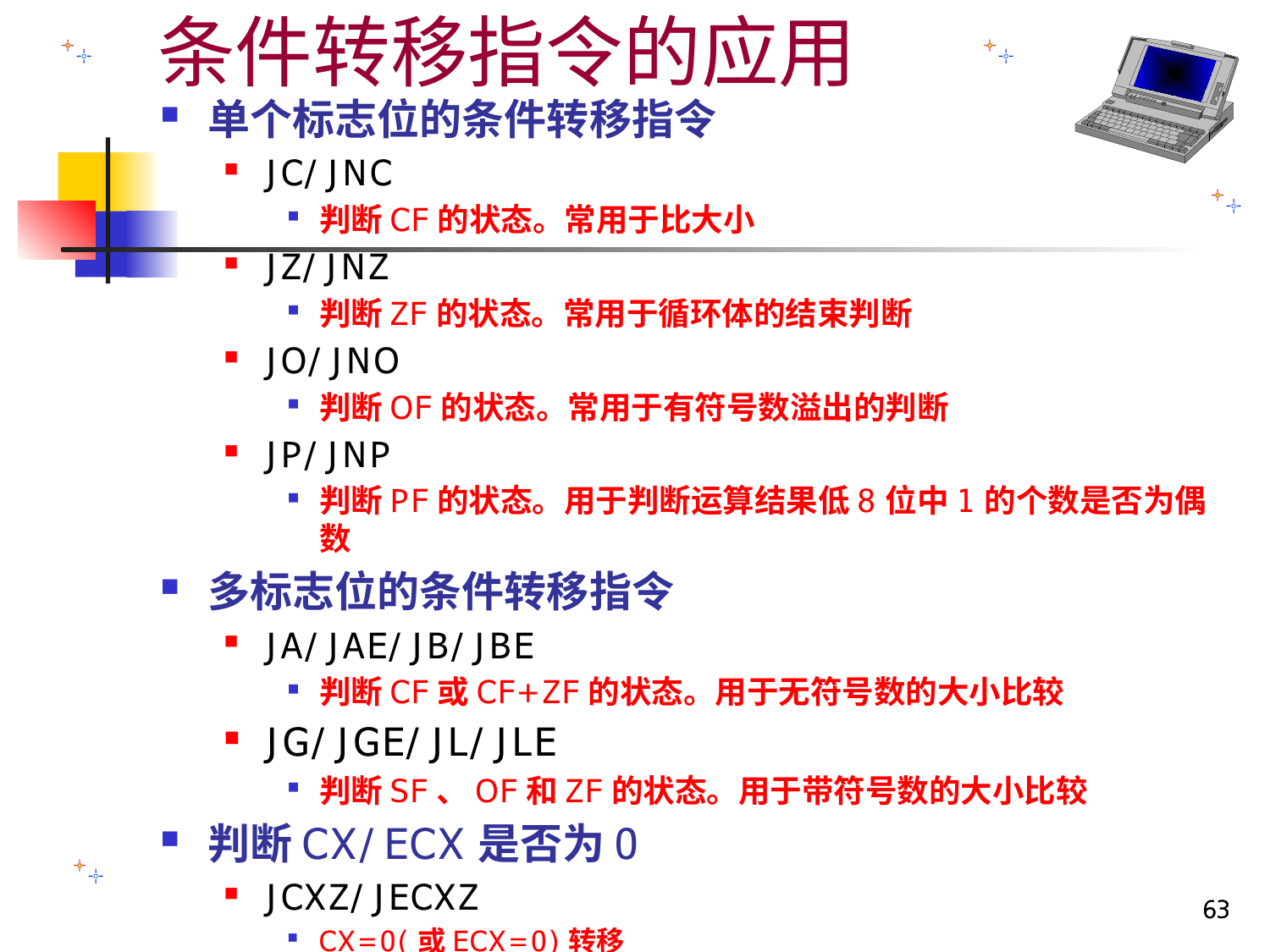

# 条件转移指令的应用
单个标志位的条件转移指令
JC/JNC
判断CF的状态。常用于比大小
JZ/JNZ
判断ZF的状态。常用于循环体的结束判断
JO/JNO
判断OF的状态。常用于有符号数溢出的判断
JP/JNP
判断PF的状态。用于判断运算结果低8位中1的个数是否为偶数
多标志位的条件转移指令
JA/JAE/JB/JBE
判断CF或CF+ZF的状态。用于无符号数的大小比较
JG/JGE/JL/JLE
判断SF、OF和ZF的状态。用于带符号数的大小比较
判断CX/ECX是否为0
JCXZ/JECXZ
CX=0(或ECX=0)转移
63